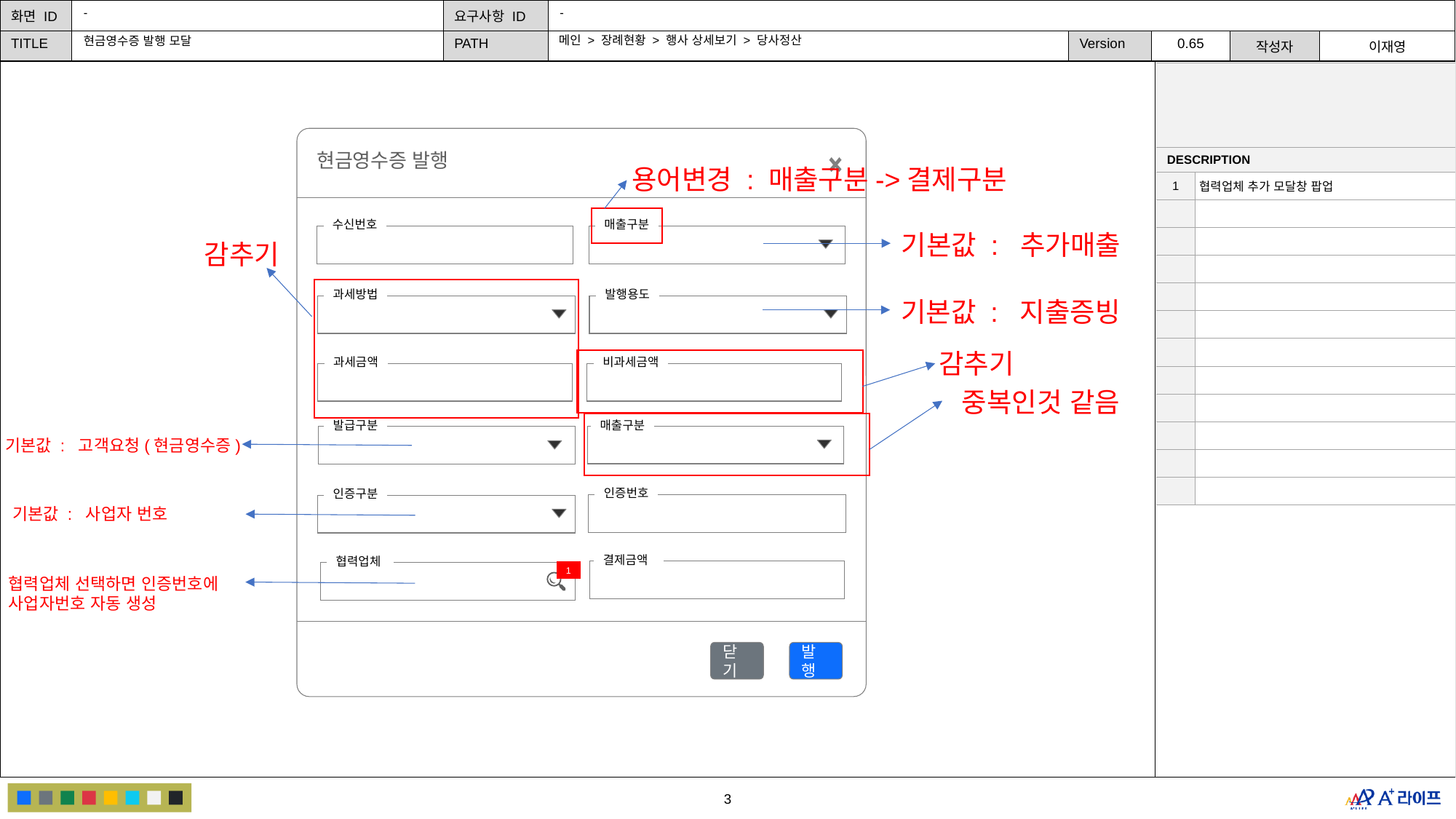

-
-
메인 > 장례현황 > 행사 상세보기 > 당사정산
현금영수증 발행 모달
|  |  |
| --- | --- |
| DESCRIPTION |  |
| 1 | 협력업체 추가 모달창 팝업 |
|  |  |
|  |  |
|  |  |
|  |  |
|  |  |
|  |  |
|  |  |
|  |  |
|  |  |
|  |  |
|  |  |
현금영수증 발행
용어변경 : 매출구분->결제구분

수신번호
매출구분
기본값 :  추가매출

감추기

과세방법
발행용도
기본값 :  지출증빙

감추기

비과세금액
과세금액

중복인것 같음

발급구분
매출구분

기본값 :  고객요청(현금영수증)

인증번호
인증구분

기본값 :  사업자 번호

결제금액
협력업체

1

협력업체 선택하면 인증번호에 사업자번호 자동 생성

닫기
발행